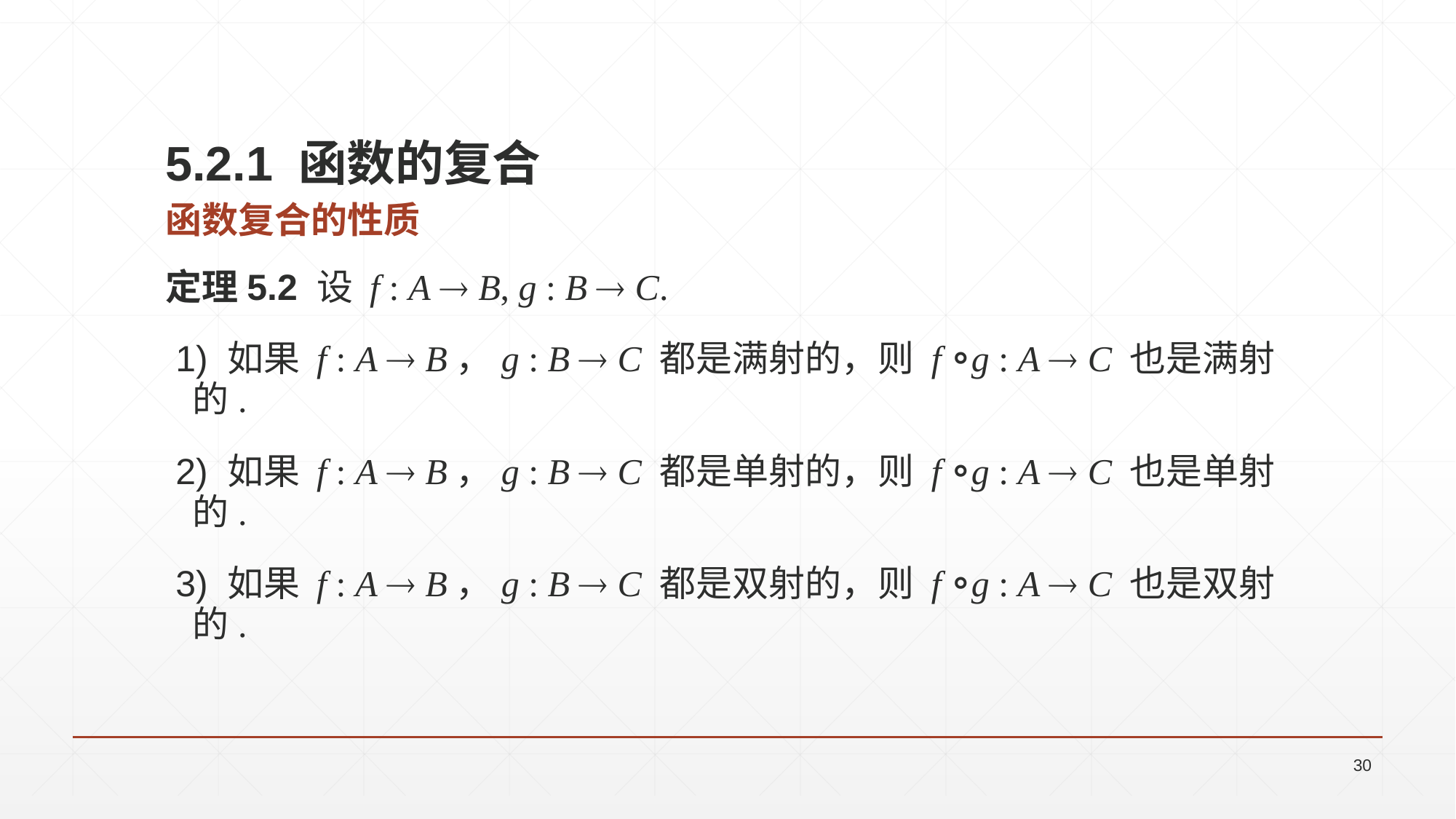

5.2.1 函数的复合
函数复合的性质
定理5.2 设 f : A → B, g : B → C.
 1) 如果 f : A → B，g : B → C 都是满射的，则 f ∘g : A → C 也是满射的.
 2) 如果 f : A → B，g : B → C 都是单射的，则 f ∘g : A → C 也是单射的.
 3) 如果 f : A → B，g : B → C 都是双射的，则 f ∘g : A → C 也是双射的.
30